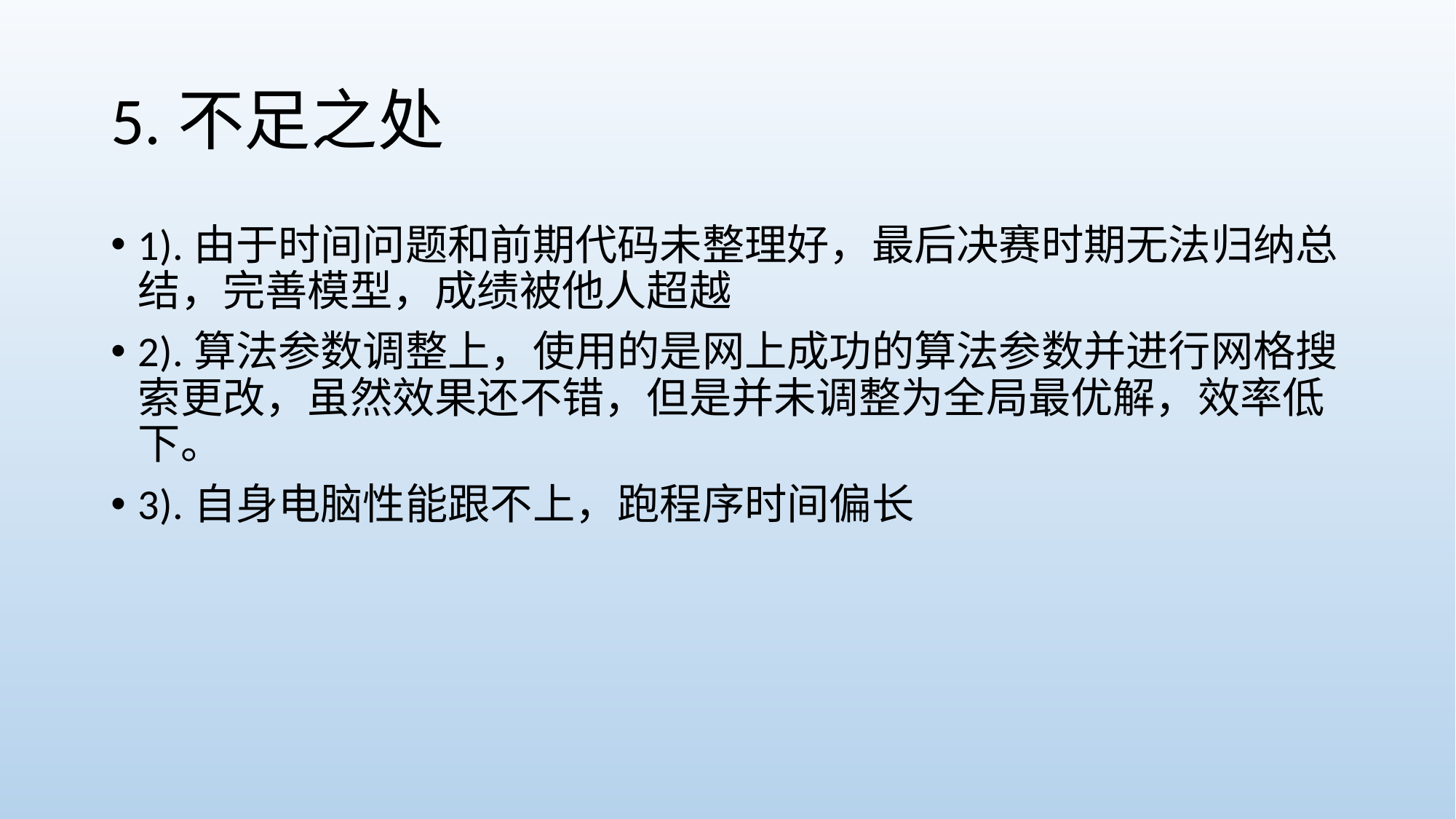

# 5.不足之处
1).由于时间问题和前期代码未整理好，最后决赛时期无法归纳总结，完善模型，成绩被他人超越
2).算法参数调整上，使用的是网上成功的算法参数并进行网格搜索更改，虽然效果还不错，但是并未调整为全局最优解，效率低下。
3).自身电脑性能跟不上，跑程序时间偏长